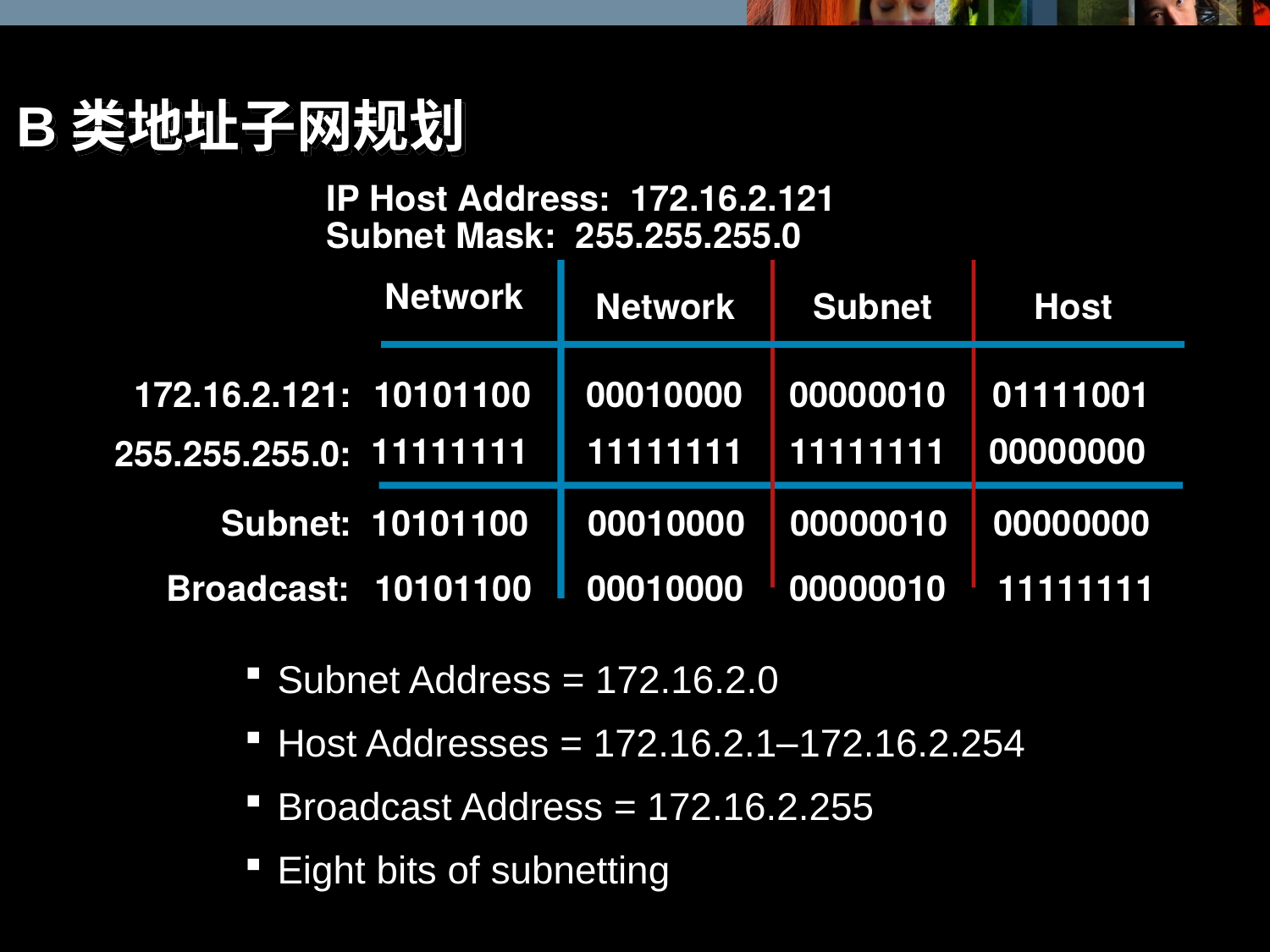

# B类地址子网规划
IP Host Address:	172.16.2.121
Subnet Mask:  255.255.255.0

Network
Network
Subnet
Host

172.16.2.121:
10101100
00010000
00000010
01111001
11111111
11111111
11111111
00000000
255.255.255.0:

Subnet:
10101100
00010000
00000010
00000000
Broadcast:
10101100
00010000
00000010
11111111
Subnet Address = 172.16.2.0
Host Addresses = 172.16.2.1–172.16.2.254
Broadcast Address = 172.16.2.255
Eight bits of subnetting